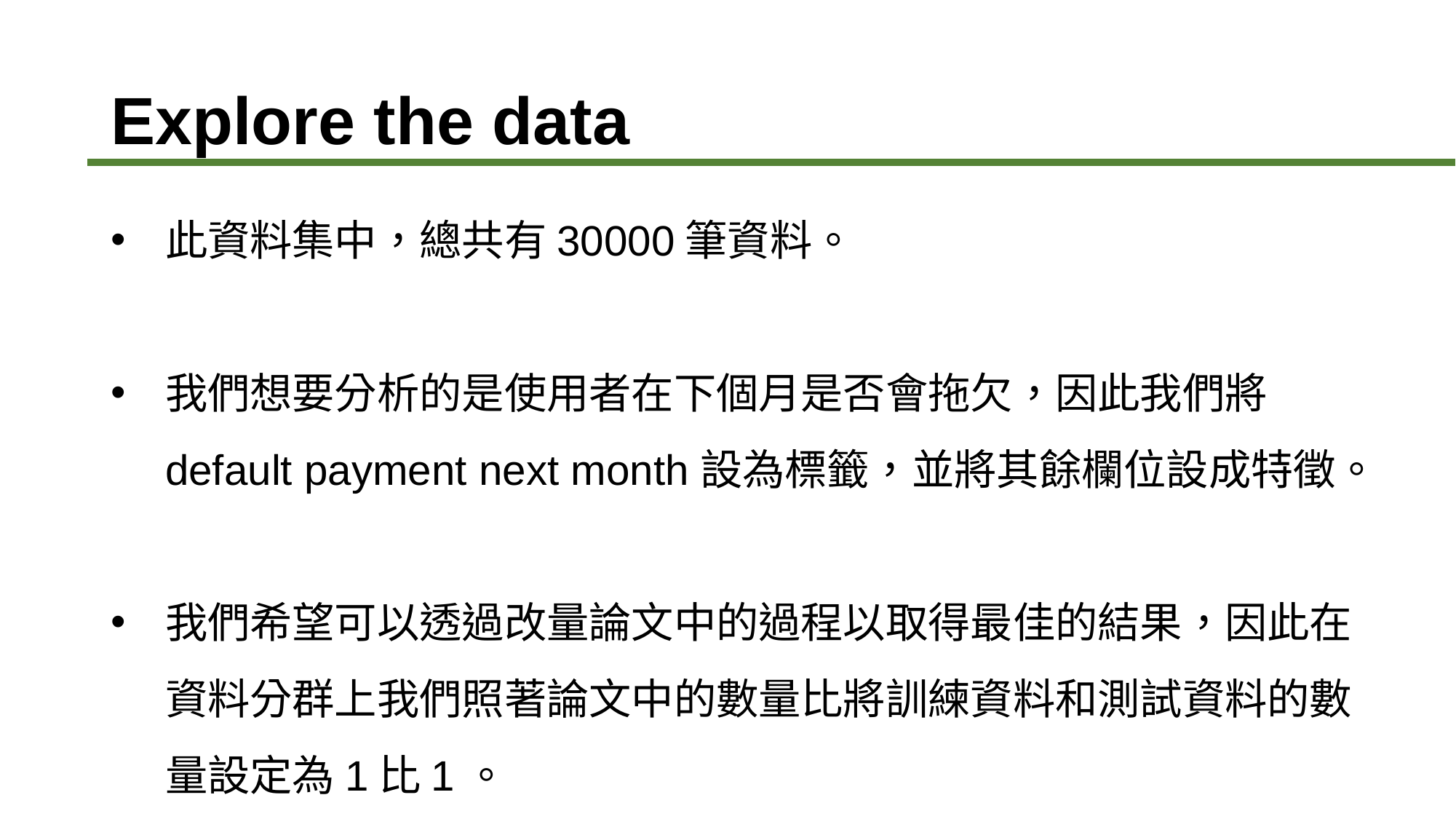

# Explore the data
此資料集中，總共有30000筆資料。

我們想要分析的是使用者在下個月是否會拖欠，因此我們將default payment next month設為標籤，並將其餘欄位設成特徵。

我們希望可以透過改量論文中的過程以取得最佳的結果，因此在資料分群上我們照著論文中的數量比將訓練資料和測試資料的數量設定為1比1。